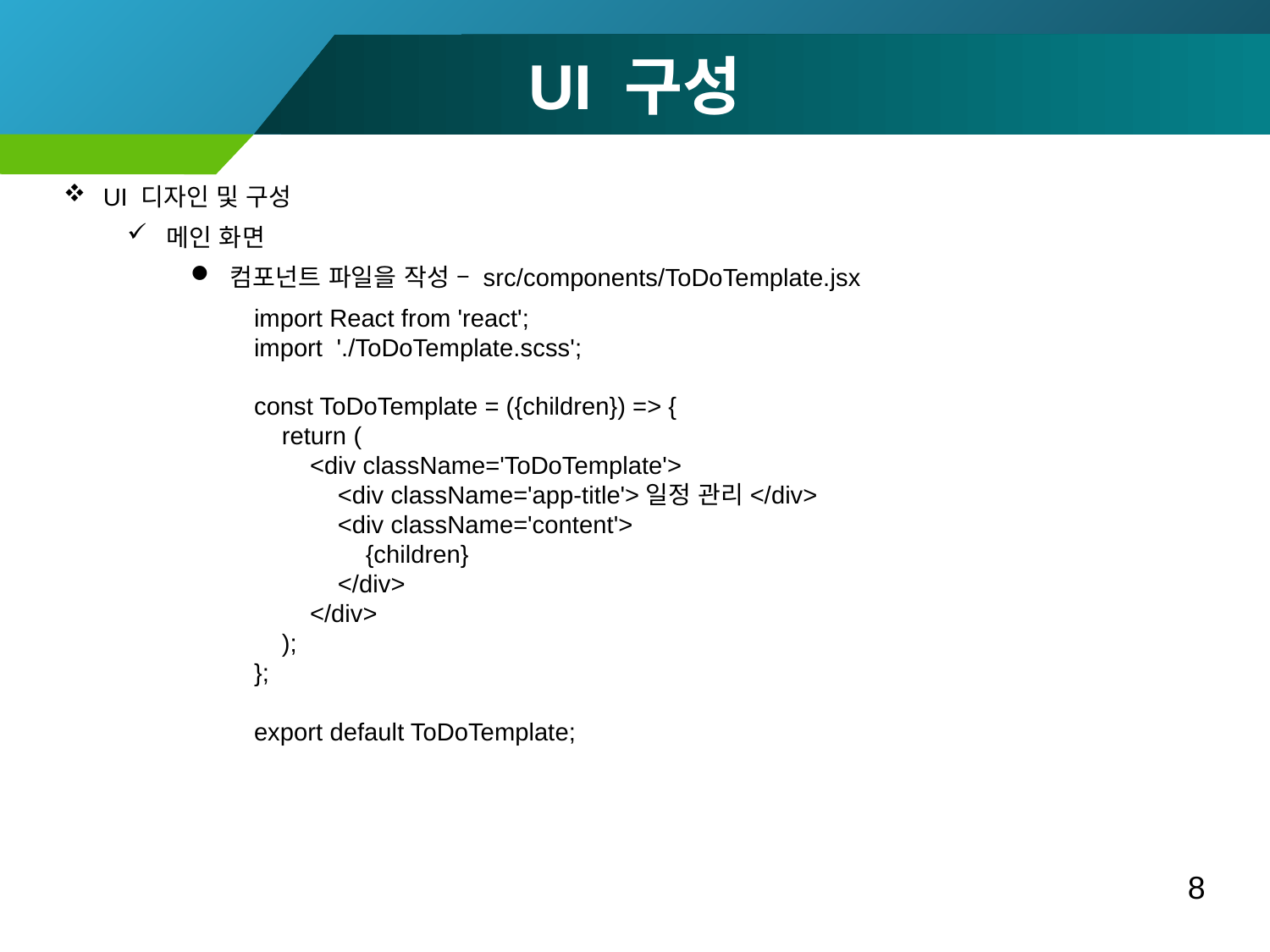

UI 구성
UI 디자인 및 구성
메인 화면
컴포넌트 파일을 작성 – src/components/ToDoTemplate.jsx
import React from 'react';
import  './ToDoTemplate.scss';

const ToDoTemplate = ({children}) => {
    return (
        <div className='ToDoTemplate'>
            <div className='app-title'>일정 관리</div>
            <div className='content'>
                {children}
            </div>
        </div>
    );
};

export default ToDoTemplate;
8